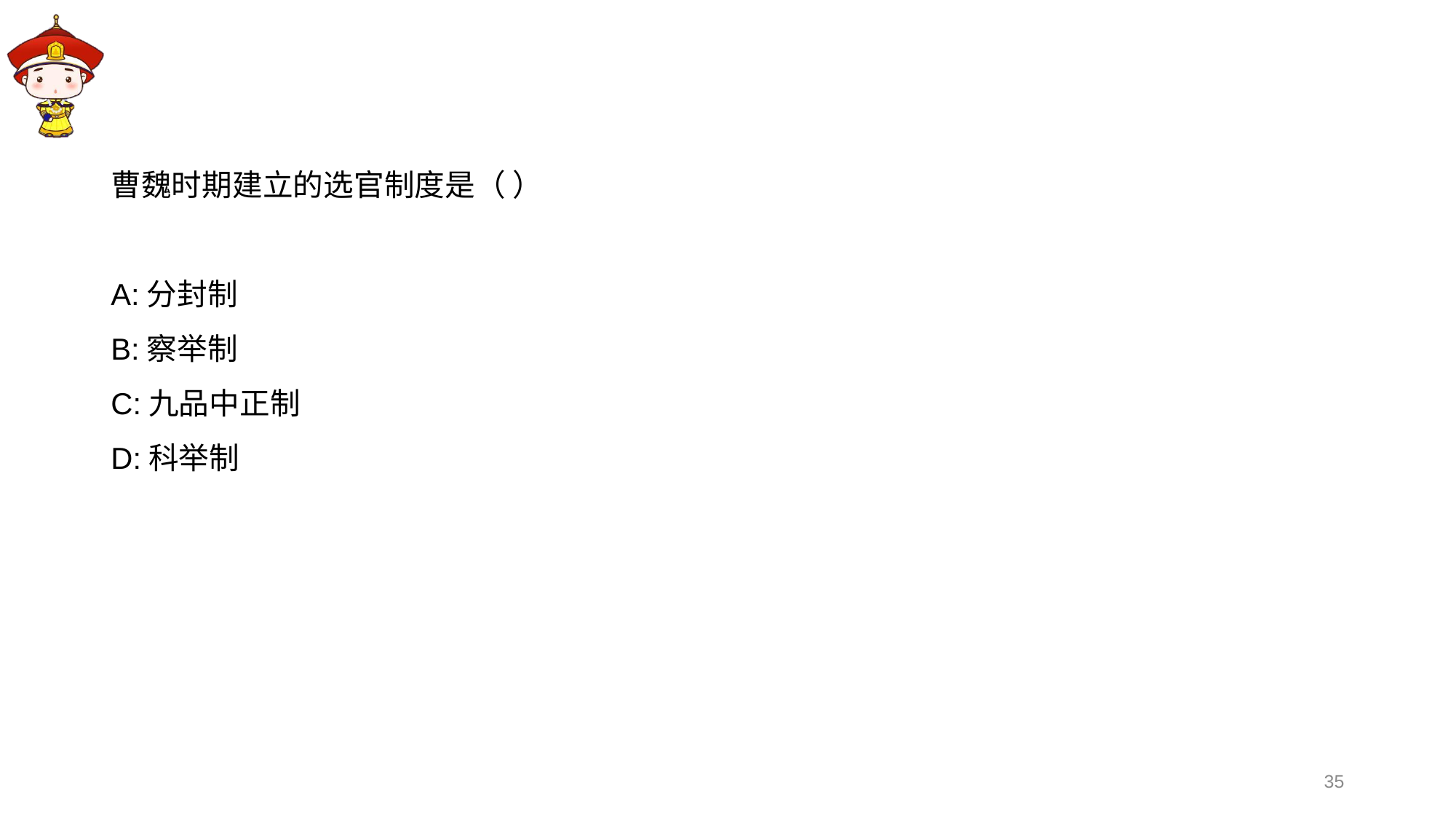

#
曹魏时期建立的选官制度是（ ）

A:分封制
B:察举制
C:九品中正制
D:科举制

35